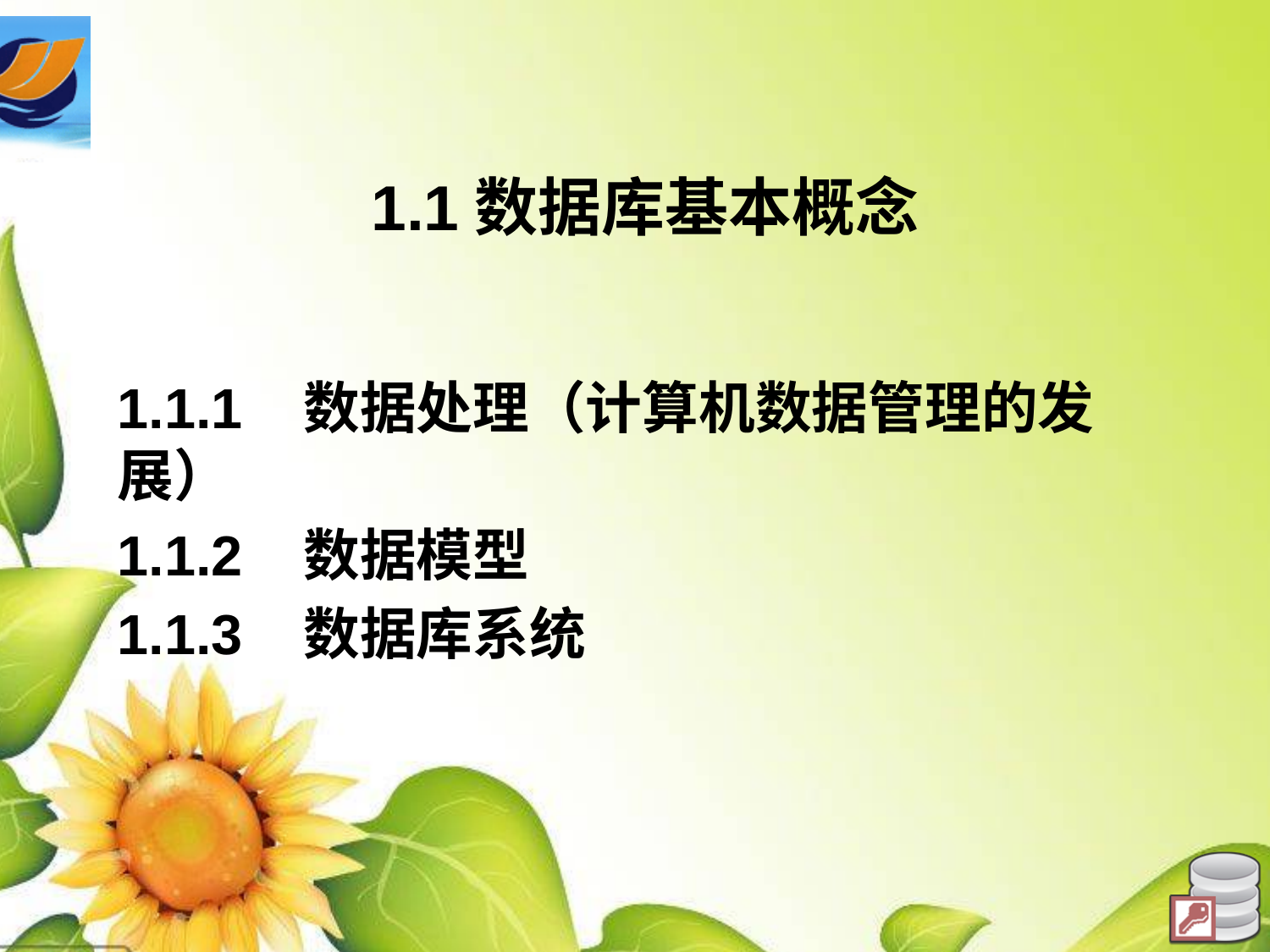

# 1.1数据库基本概念
1.1.1   数据处理（计算机数据管理的发展）
1.1.2   数据模型
1.1.3   数据库系统